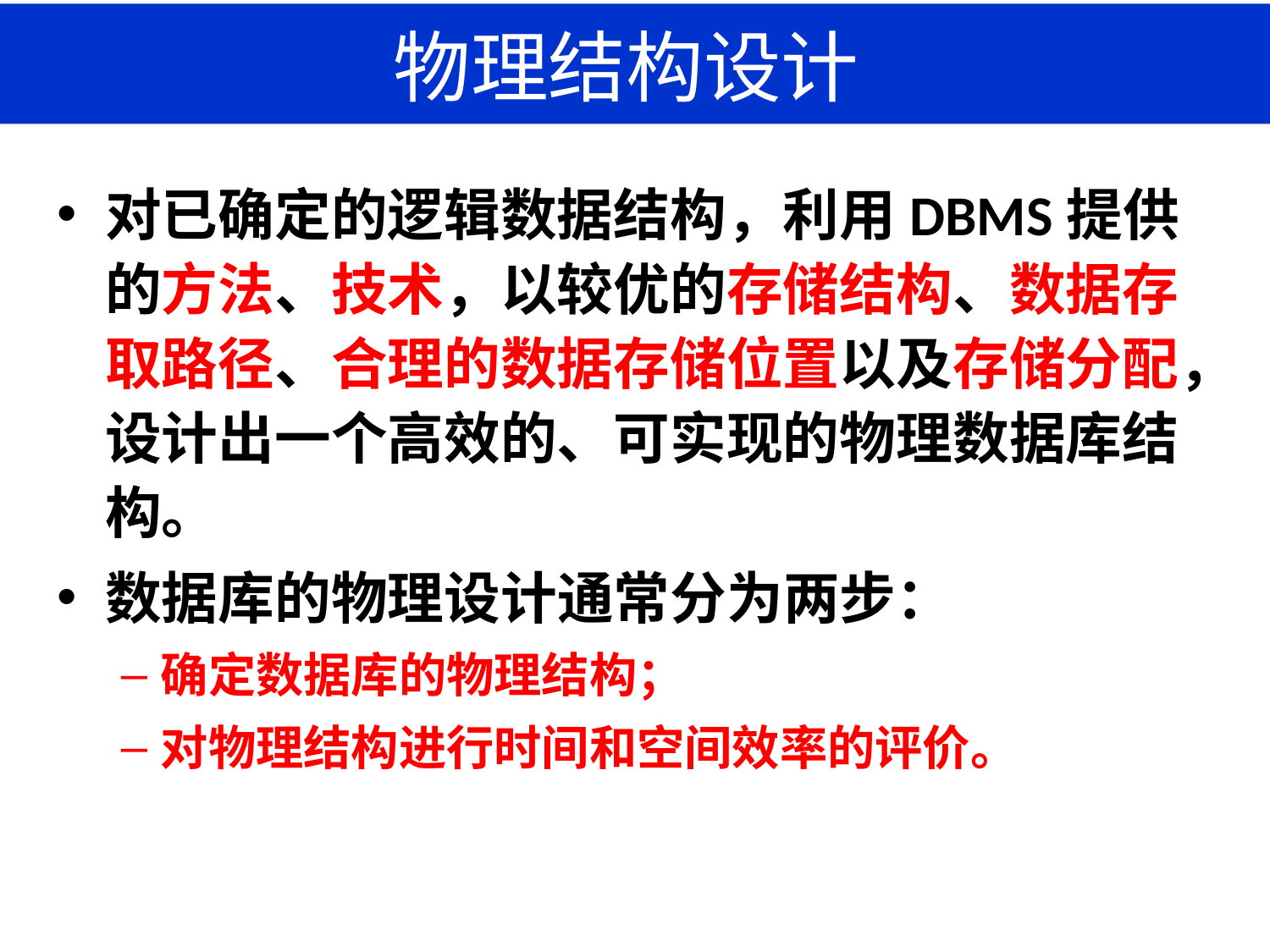

# 物理结构设计
对已确定的逻辑数据结构，利用DBMS提供的方法、技术，以较优的存储结构、数据存取路径、合理的数据存储位置以及存储分配，设计出一个高效的、可实现的物理数据库结构。
数据库的物理设计通常分为两步：
确定数据库的物理结构；
对物理结构进行时间和空间效率的评价。